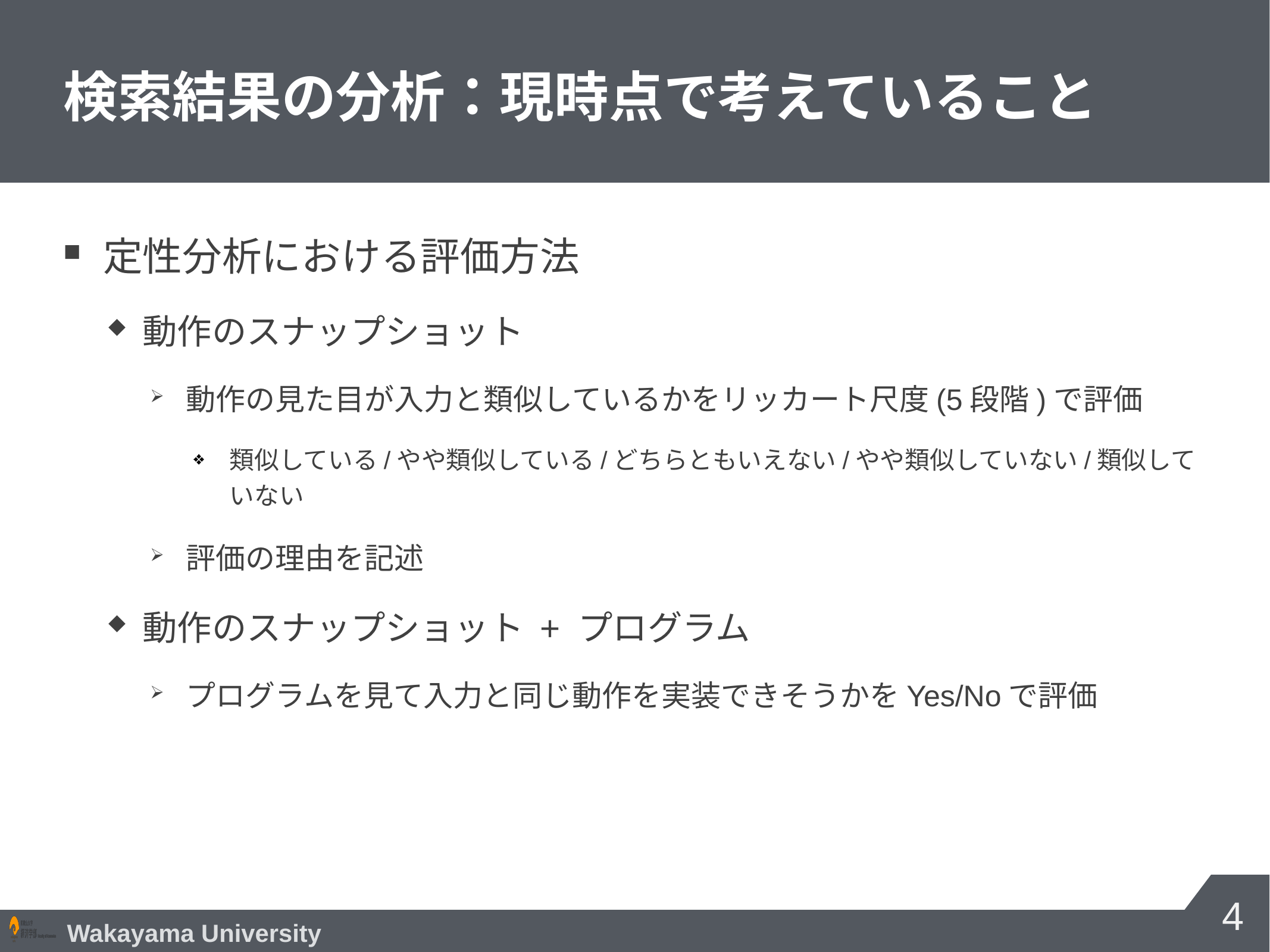

# 検索結果の分析：現時点で考えていること
定性分析における評価方法
動作のスナップショット
動作の見た目が入力と類似しているかをリッカート尺度(5段階)で評価
類似している/やや類似している/どちらともいえない/やや類似していない/類似していない
評価の理由を記述
動作のスナップショット + プログラム
プログラムを見て入力と同じ動作を実装できそうかをYes/Noで評価

4